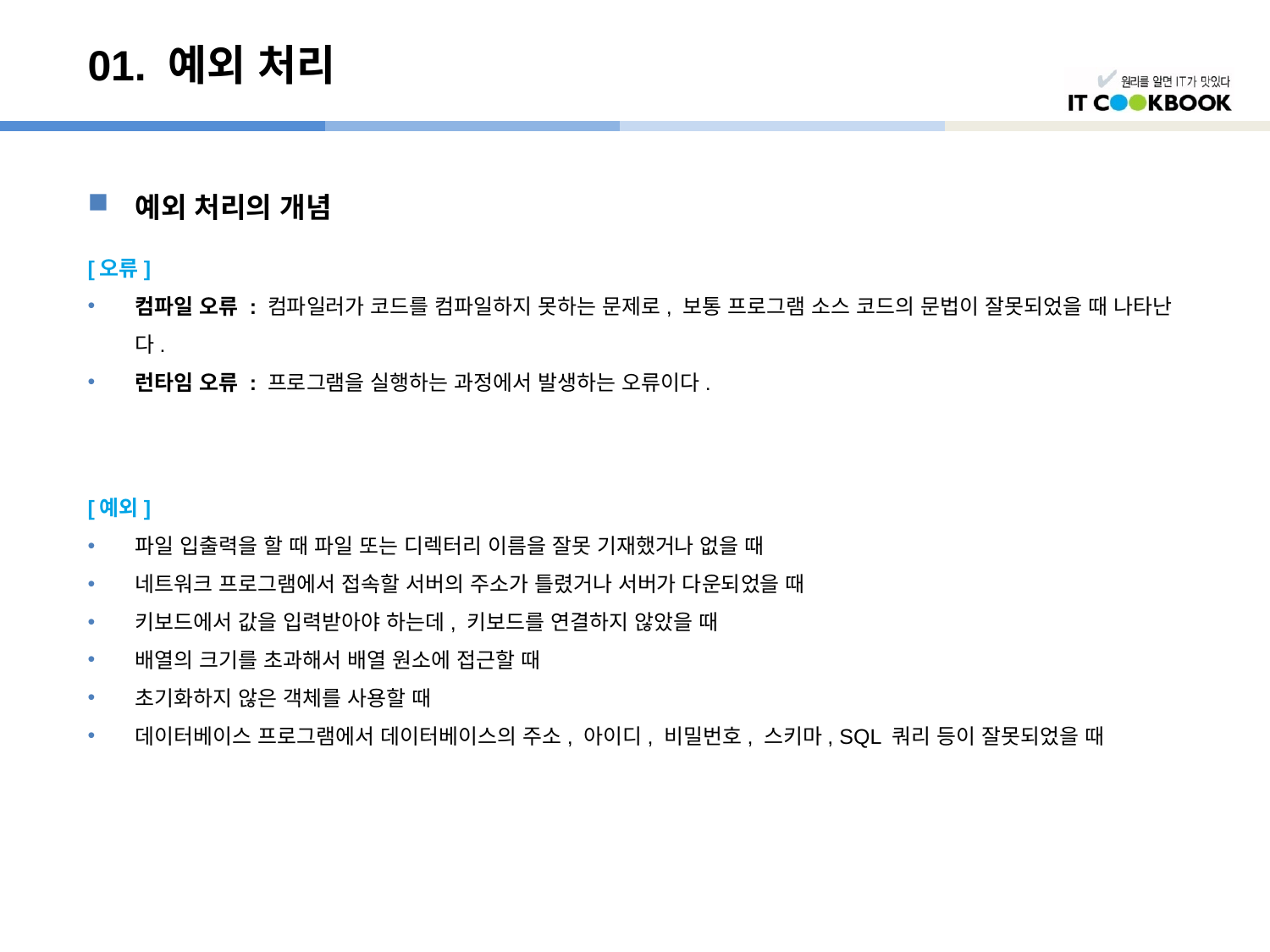

# 01. 예외 처리
예외 처리의 개념
[오류]
컴파일 오류 : 컴파일러가 코드를 컴파일하지 못하는 문제로, 보통 프로그램 소스 코드의 문법이 잘못되었을 때 나타난다.
런타임 오류 : 프로그램을 실행하는 과정에서 발생하는 오류이다.
[예외]
파일 입출력을 할 때 파일 또는 디렉터리 이름을 잘못 기재했거나 없을 때
네트워크 프로그램에서 접속할 서버의 주소가 틀렸거나 서버가 다운되었을 때
키보드에서 값을 입력받아야 하는데, 키보드를 연결하지 않았을 때
배열의 크기를 초과해서 배열 원소에 접근할 때
초기화하지 않은 객체를 사용할 때
데이터베이스 프로그램에서 데이터베이스의 주소, 아이디, 비밀번호, 스키마, SQL 쿼리 등이 잘못되었을 때